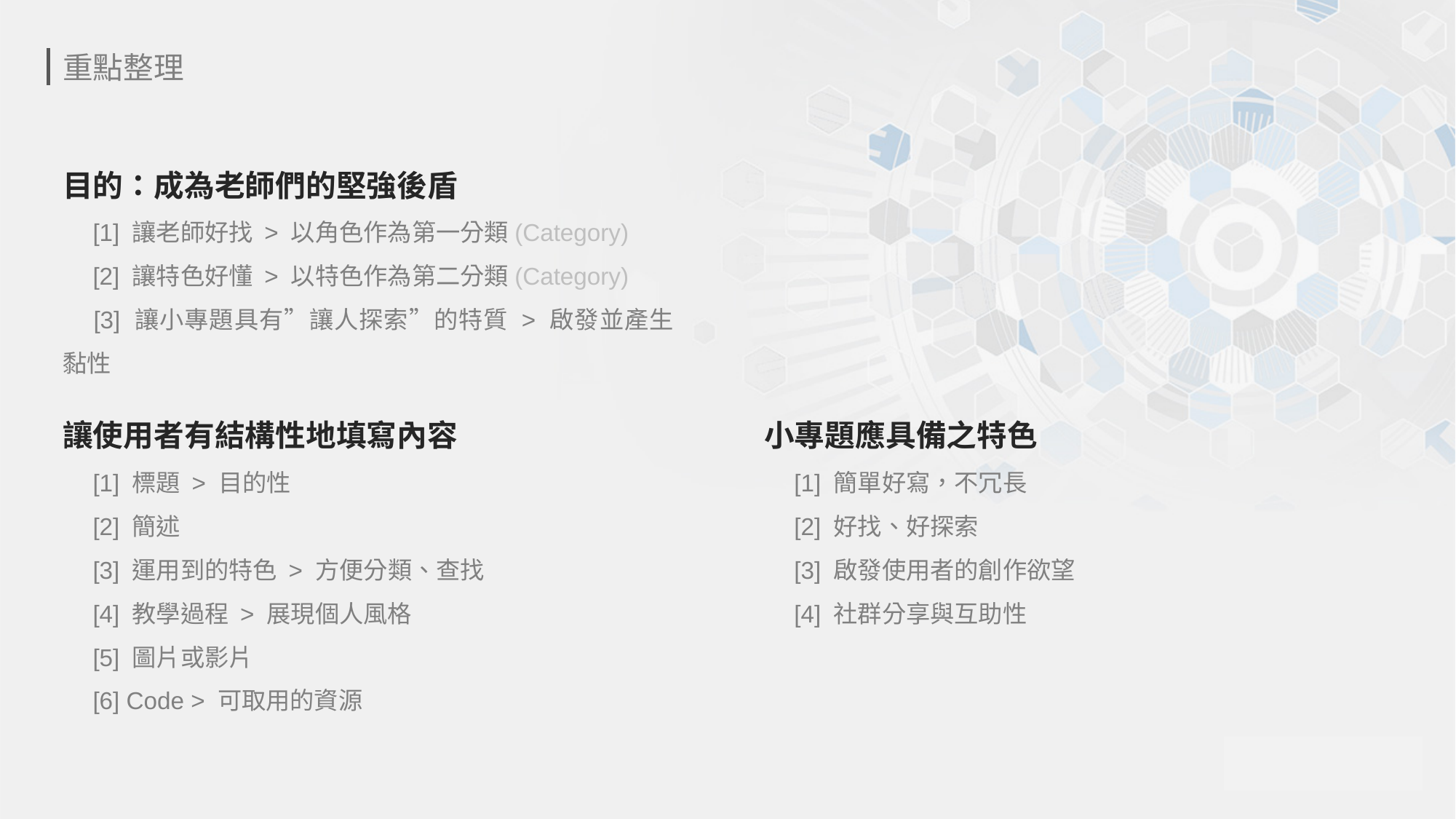

重點整理
目的：成為老師們的堅強後盾
　[1] 讓老師好找 > 以角色作為第一分類(Category)
　[2] 讓特色好懂 > 以特色作為第二分類(Category)
　[3] 讓小專題具有”讓人探索”的特質 > 啟發並產生黏性
讓使用者有結構性地填寫內容
　[1] 標題 > 目的性
　[2] 簡述
　[3] 運用到的特色 > 方便分類、查找
　[4] 教學過程 > 展現個人風格
　[5] 圖片或影片
　[6] Code > 可取用的資源

小專題應具備之特色
　[1] 簡單好寫，不冗長
　[2] 好找、好探索
　[3] 啟發使用者的創作欲望
　[4] 社群分享與互助性